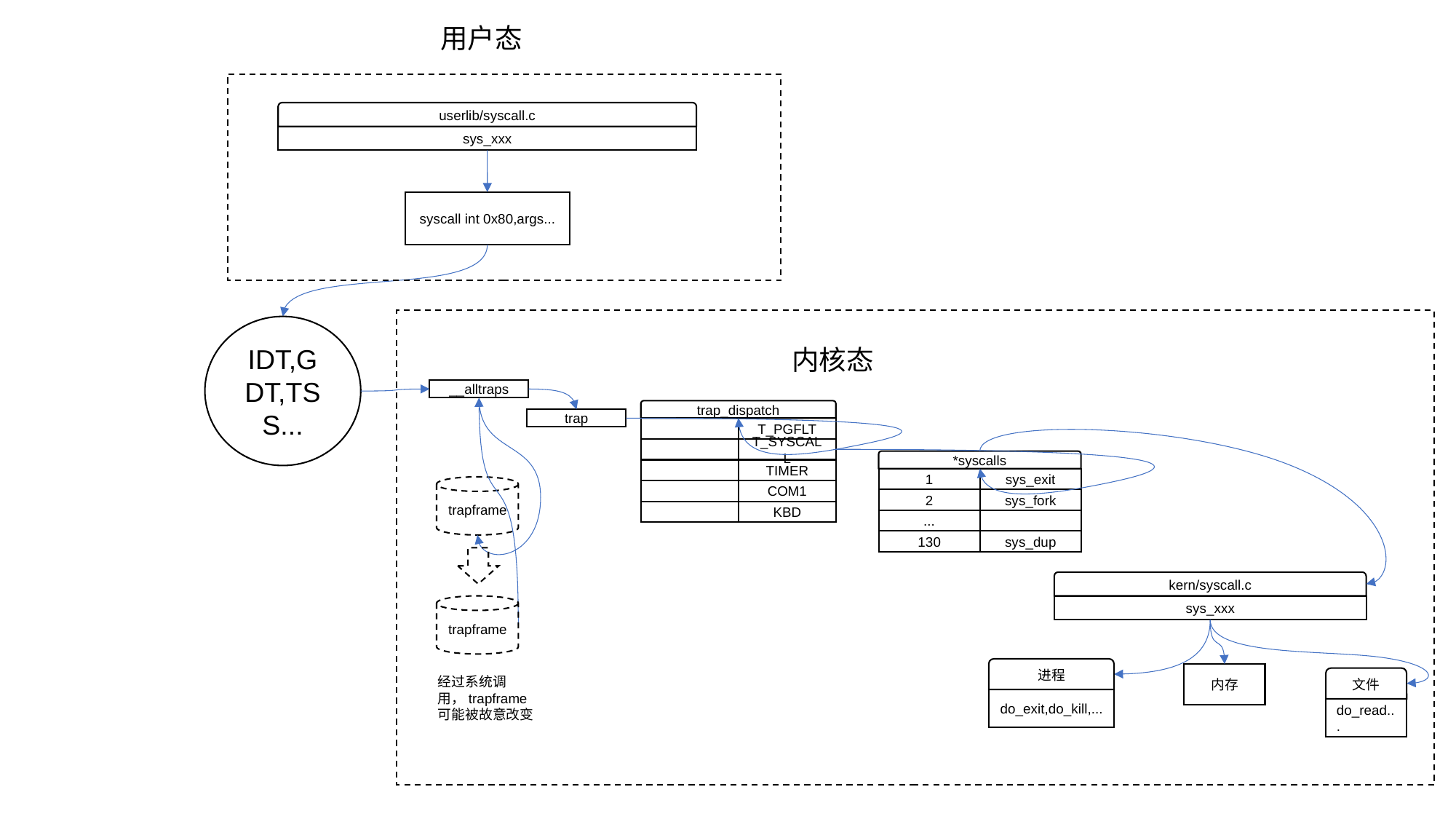

用户态

userlib/syscall.c
sys_xxx
syscall int 0x80,args...

IDT,GDT,TSS...
内核态
__alltraps
trap_dispatch

T_PGFLT

T_SYSCALL

TIMER
COM1

KBD

trap
*syscalls
1
sys_exit
2
sys_fork
...

sys_dup
130
trapframe

kern/syscall.c
sys_xxx
trapframe
进程
do_exit,do_kill,...
内存
经过系统调用，trapframe 可能被故意改变
文件
do_read...